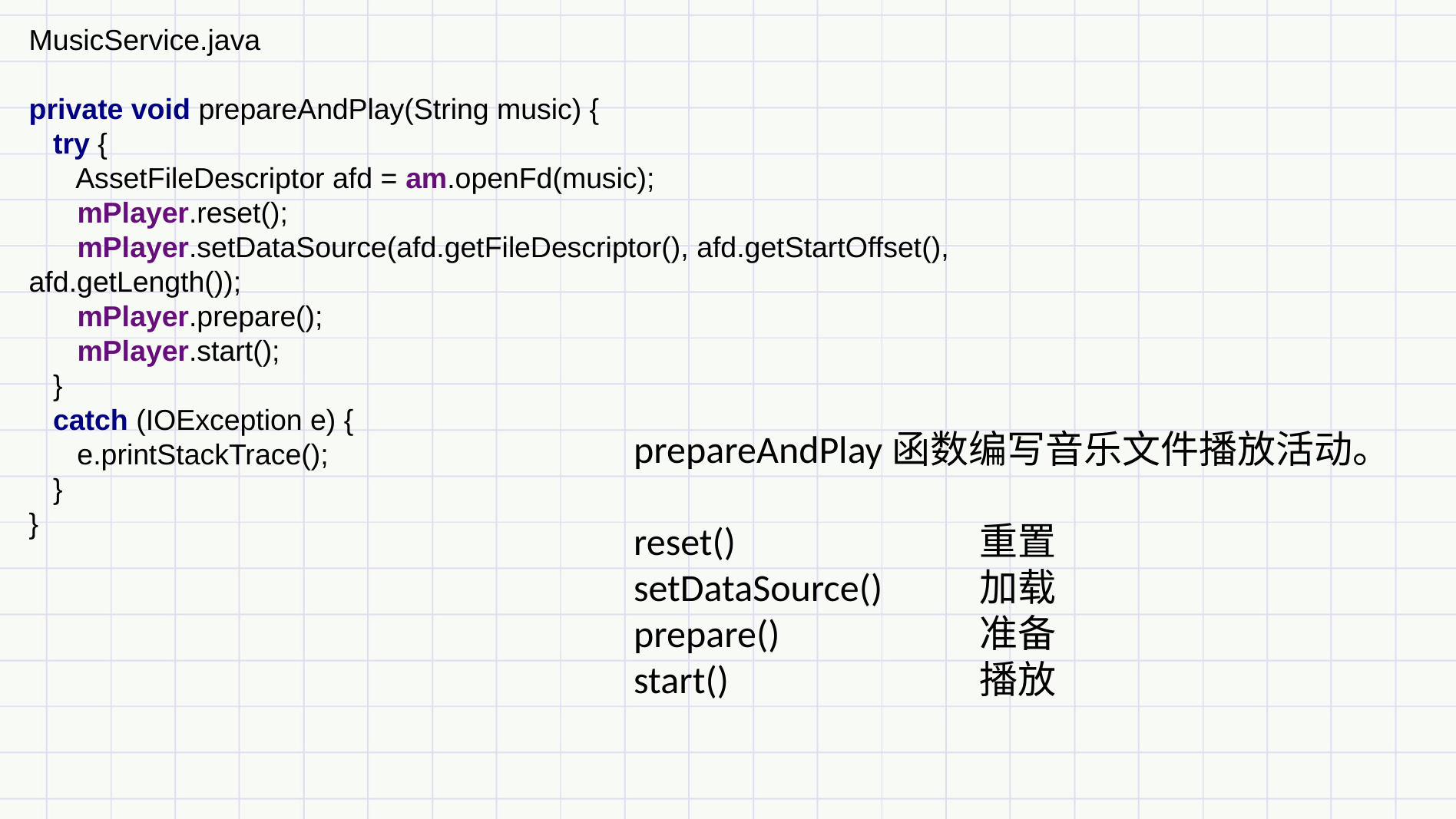

MusicService.java

private void prepareAndPlay(String music) {
   try {
      AssetFileDescriptor afd = am.openFd(music);
      mPlayer.reset();
      mPlayer.setDataSource(afd.getFileDescriptor(), afd.getStartOffset(), afd.getLength());
      mPlayer.prepare();
      mPlayer.start();
   }
   catch (IOException e) {
      e.printStackTrace();
   }
}
prepareAndPlay函数编写音乐文件播放活动。

reset()			重置
setDataSource()	加载
prepare()		准备
start()			播放